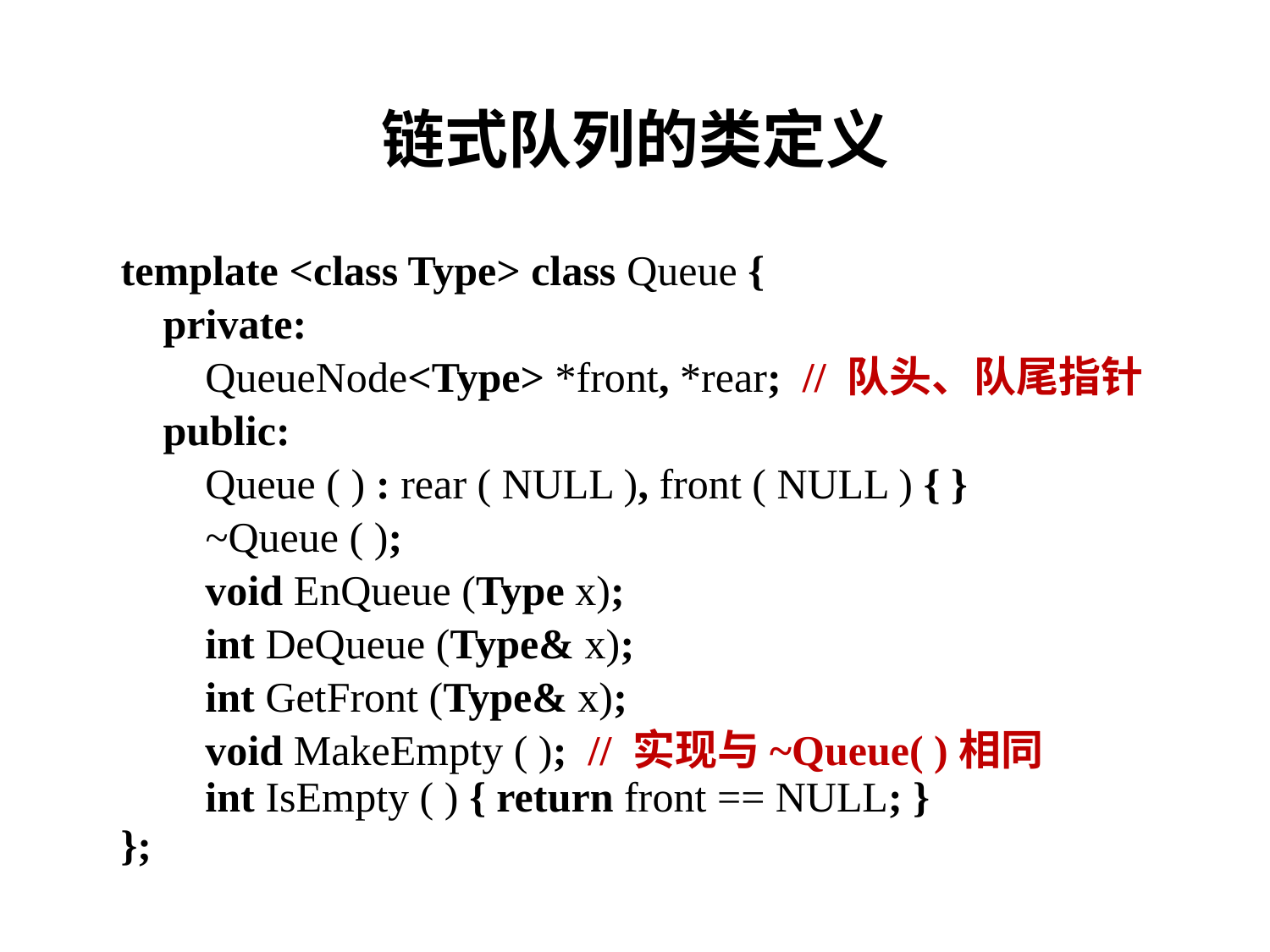

# 链式队列的类定义
template <class Type> class Queue {
    private:
        QueueNode<Type> *front, *rear;  // 队头、队尾指针
    public:
        Queue ( ) : rear ( NULL ), front ( NULL ) { }
        ~Queue ( );
        void EnQueue (Type x);
        int DeQueue (Type& x);
        int GetFront (Type& x);
        void MakeEmpty ( );  // 实现与~Queue( )相同
        int IsEmpty ( ) { return front == NULL; }
};